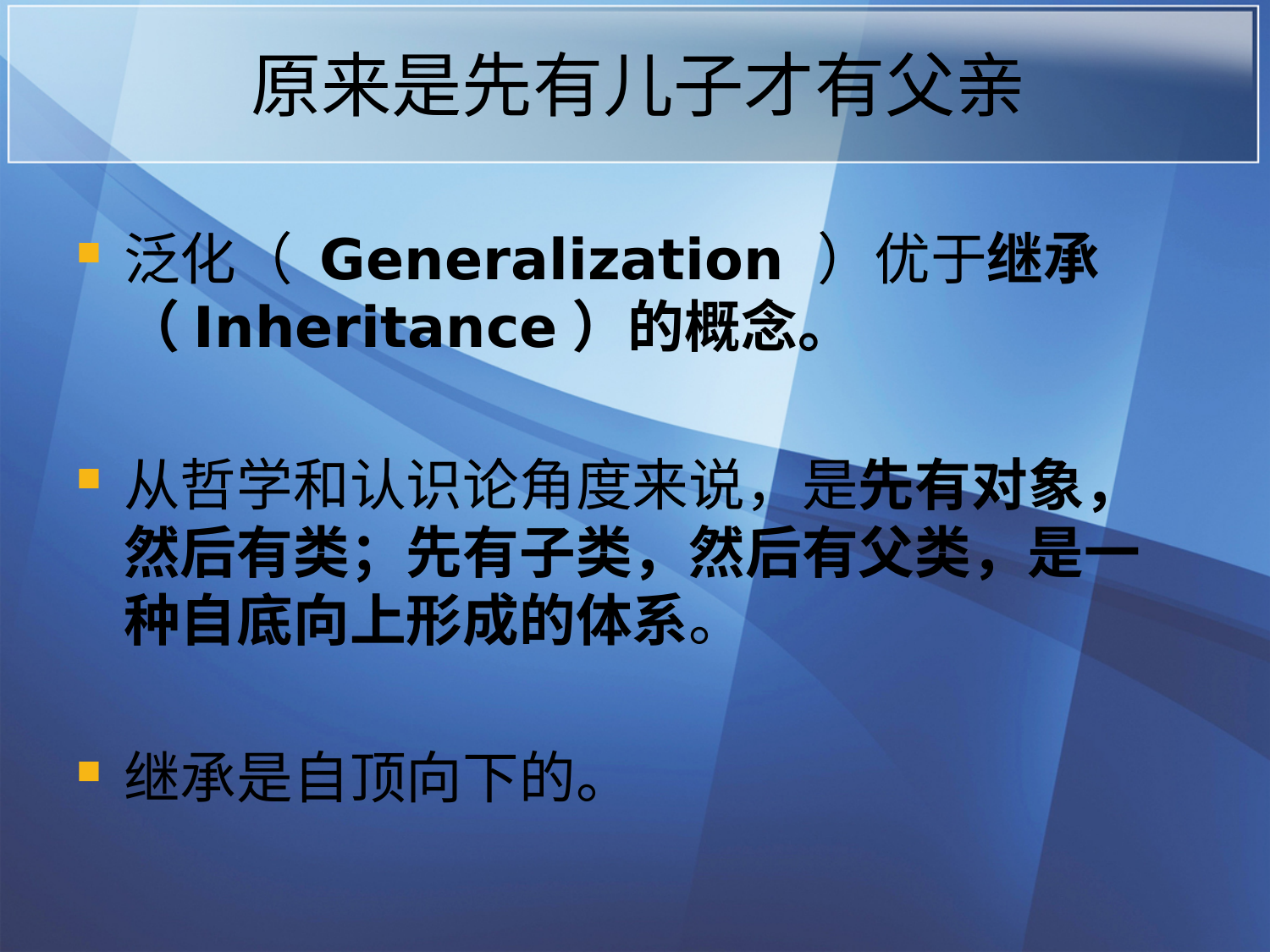

# 原来是先有儿子才有父亲
泛化（ Generalization ）优于继承（Inheritance）的概念。

从哲学和认识论角度来说，是先有对象，然后有类；先有子类，然后有父类，是一种自底向上形成的体系。

继承是自顶向下的。